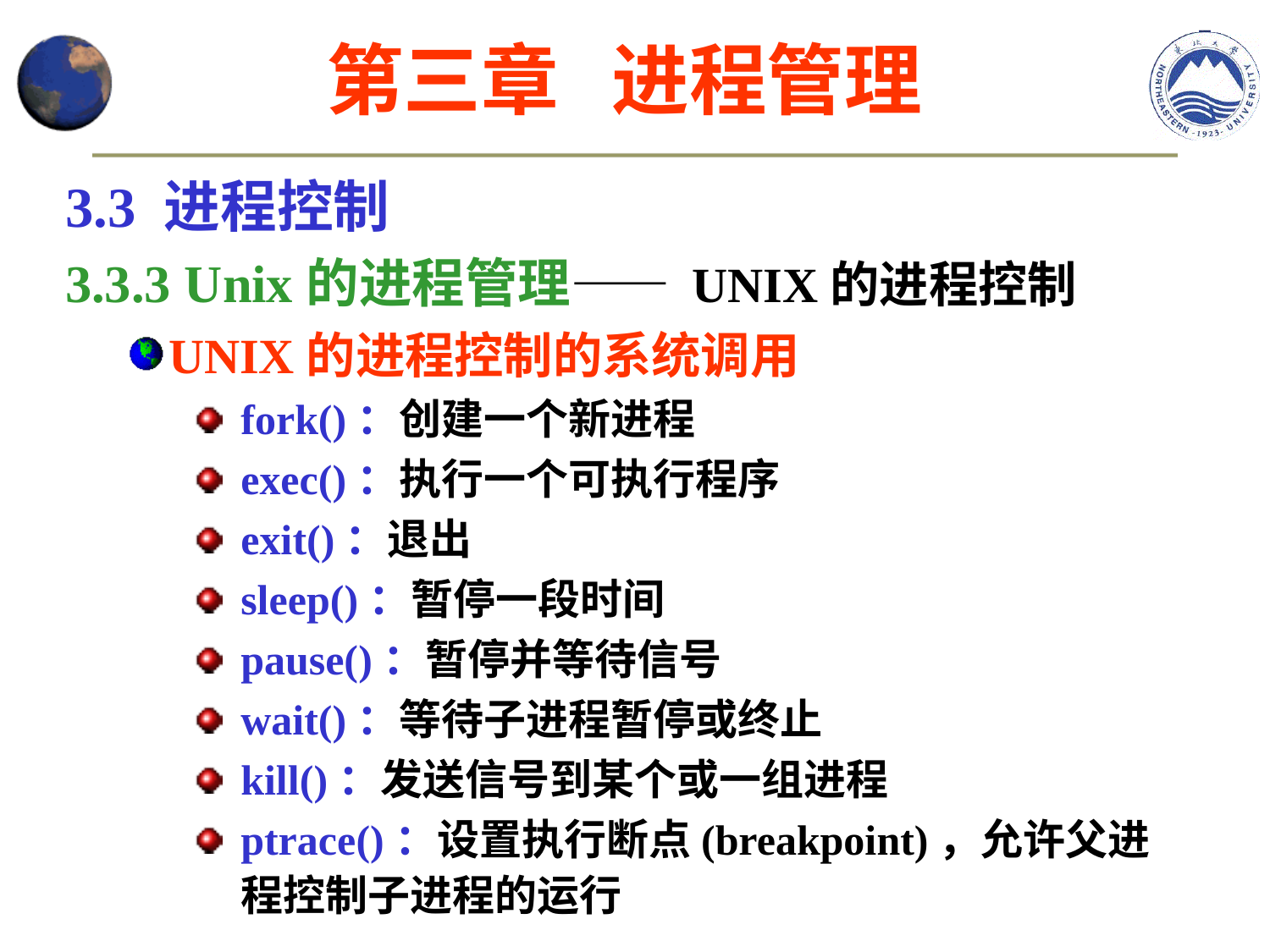

第三章   进程管理
3.3 进程控制
3.3.3 Unix的进程管理—— UNIX的进程控制
UNIX的进程控制的系统调用
fork()：创建一个新进程
exec()：执行一个可执行程序
exit()：退出
sleep()：暂停一段时间
pause()：暂停并等待信号
wait()：等待子进程暂停或终止
kill()：发送信号到某个或一组进程
ptrace()：设置执行断点(breakpoint)，允许父进程控制子进程的运行